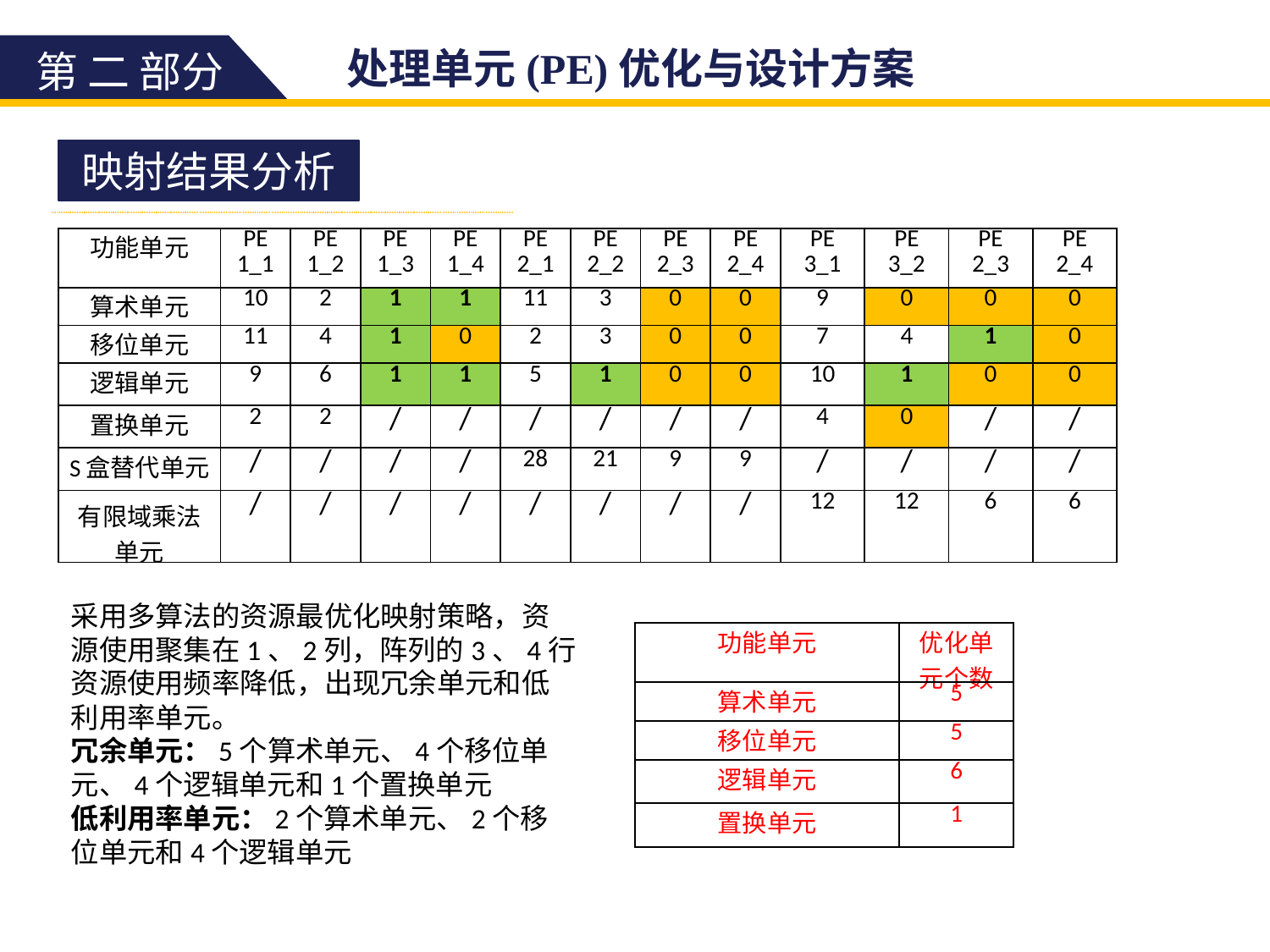

处理单元(PE)优化与设计方案

第 二 部分

映射结果分析

| 功能单元 | PE 1\_1 | PE 1\_2 | PE 1\_3 | PE 1\_4 | PE 2\_1 | PE 2\_2 | PE 2\_3 | PE 2\_4 | PE 3\_1 | PE 3\_2 | PE 2\_3 | PE 2\_4 |
| --- | --- | --- | --- | --- | --- | --- | --- | --- | --- | --- | --- | --- |
| 算术单元 | 10 | 2 | 1 | 1 | 11 | 3 | 0 | 0 | 9 | 0 | 0 | 0 |
| 移位单元 | 11 | 4 | 1 | 0 | 2 | 3 | 0 | 0 | 7 | 4 | 1 | 0 |
| 逻辑单元 | 9 | 6 | 1 | 1 | 5 | 1 | 0 | 0 | 10 | 1 | 0 | 0 |
| 置换单元 | 2 | 2 | / | / | / | / | / | / | 4 | 0 | / | / |
| S盒替代单元 | / | / | / | / | 28 | 21 | 9 | 9 | / | / | / | / |
| 有限域乘法单元 | / | / | / | / | / | / | / | / | 12 | 12 | 6 | 6 |
采用多算法的资源最优化映射策略，资源使用聚集在1、2列，阵列的3、4行资源使用频率降低，出现冗余单元和低利用率单元。
冗余单元：5个算术单元、4个移位单元、4个逻辑单元和1个置换单元
低利用率单元：2个算术单元、2个移位单元和4个逻辑单元
| 功能单元 | 优化单元个数 |
| --- | --- |
| 算术单元 | 5 |
| 移位单元 | 5 |
| 逻辑单元 | 6 |
| 置换单元 | 1 |